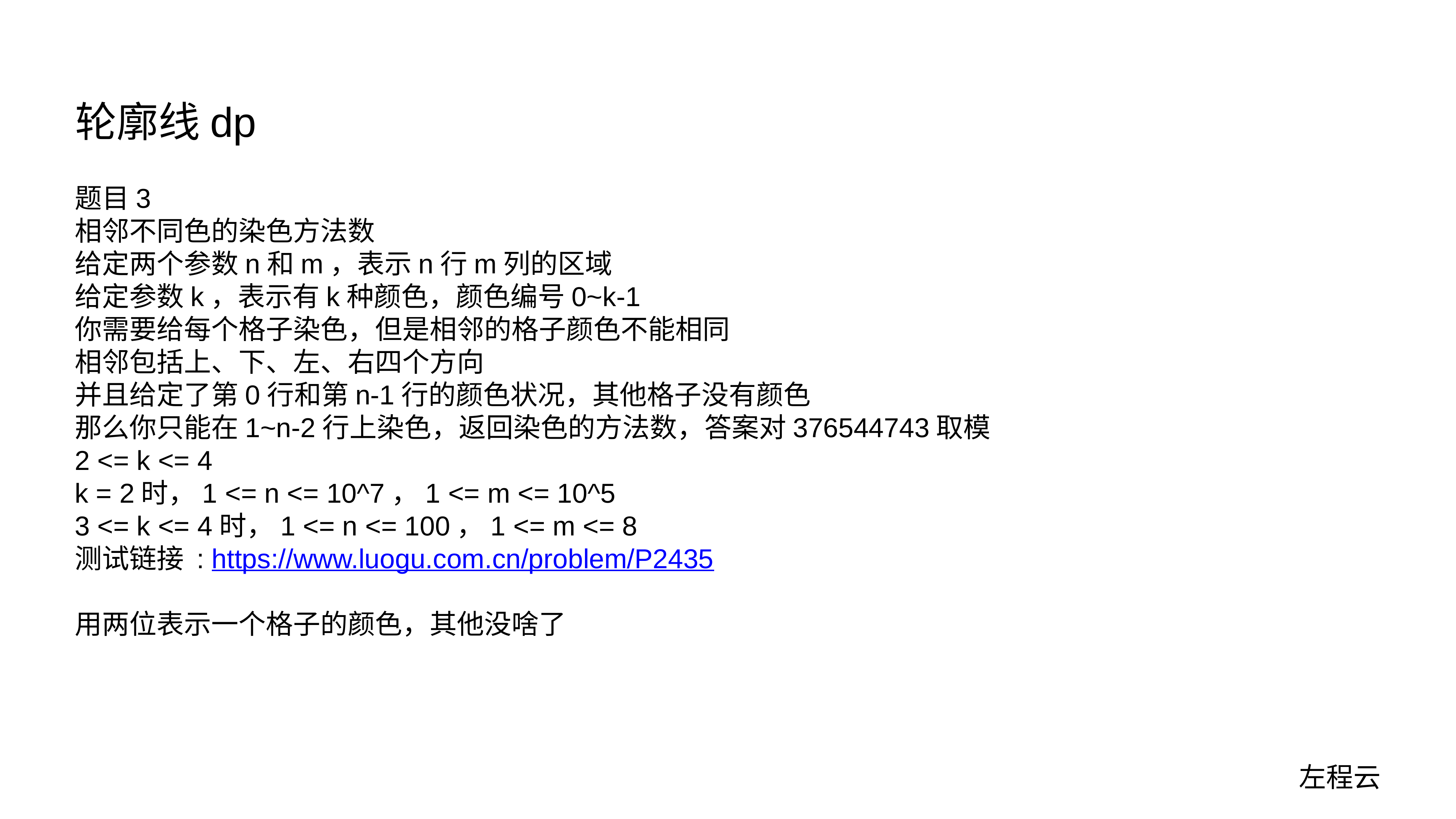

# 轮廓线dp
题目3
相邻不同色的染色方法数
给定两个参数n和m，表示n行m列的区域
给定参数k，表示有k种颜色，颜色编号0~k-1
你需要给每个格子染色，但是相邻的格子颜色不能相同
相邻包括上、下、左、右四个方向
并且给定了第0行和第n-1行的颜色状况，其他格子没有颜色
那么你只能在1~n-2行上染色，返回染色的方法数，答案对376544743取模
2 <= k <= 4
k = 2时，1 <= n <= 10^7，1 <= m <= 10^5
3 <= k <= 4时，1 <= n <= 100，1 <= m <= 8
测试链接 : https://www.luogu.com.cn/problem/P2435

用两位表示一个格子的颜色，其他没啥了
左程云